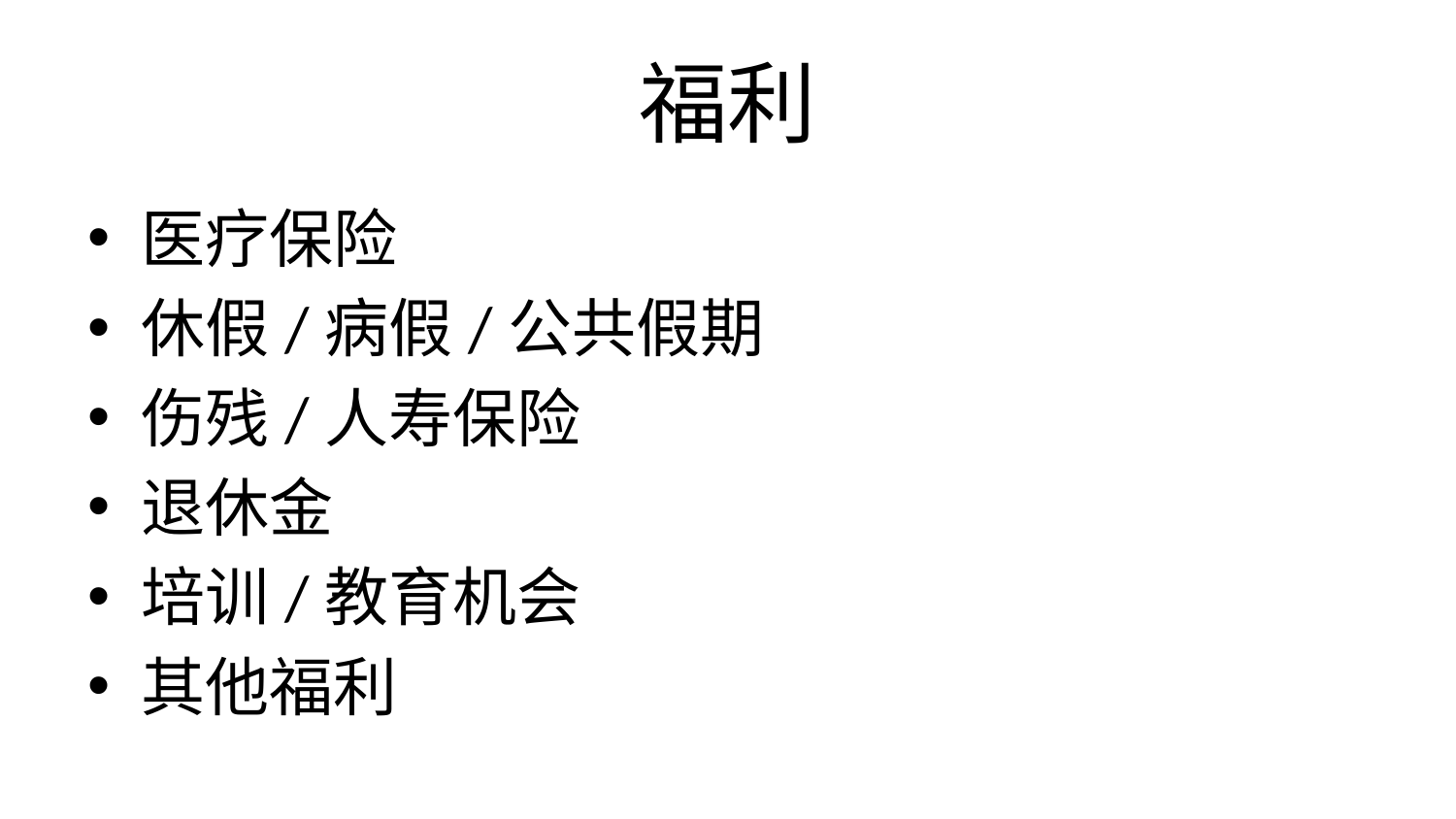

# 福利
医疗保险
休假/病假/公共假期
伤残/人寿保险
退休金
培训/教育机会
其他福利